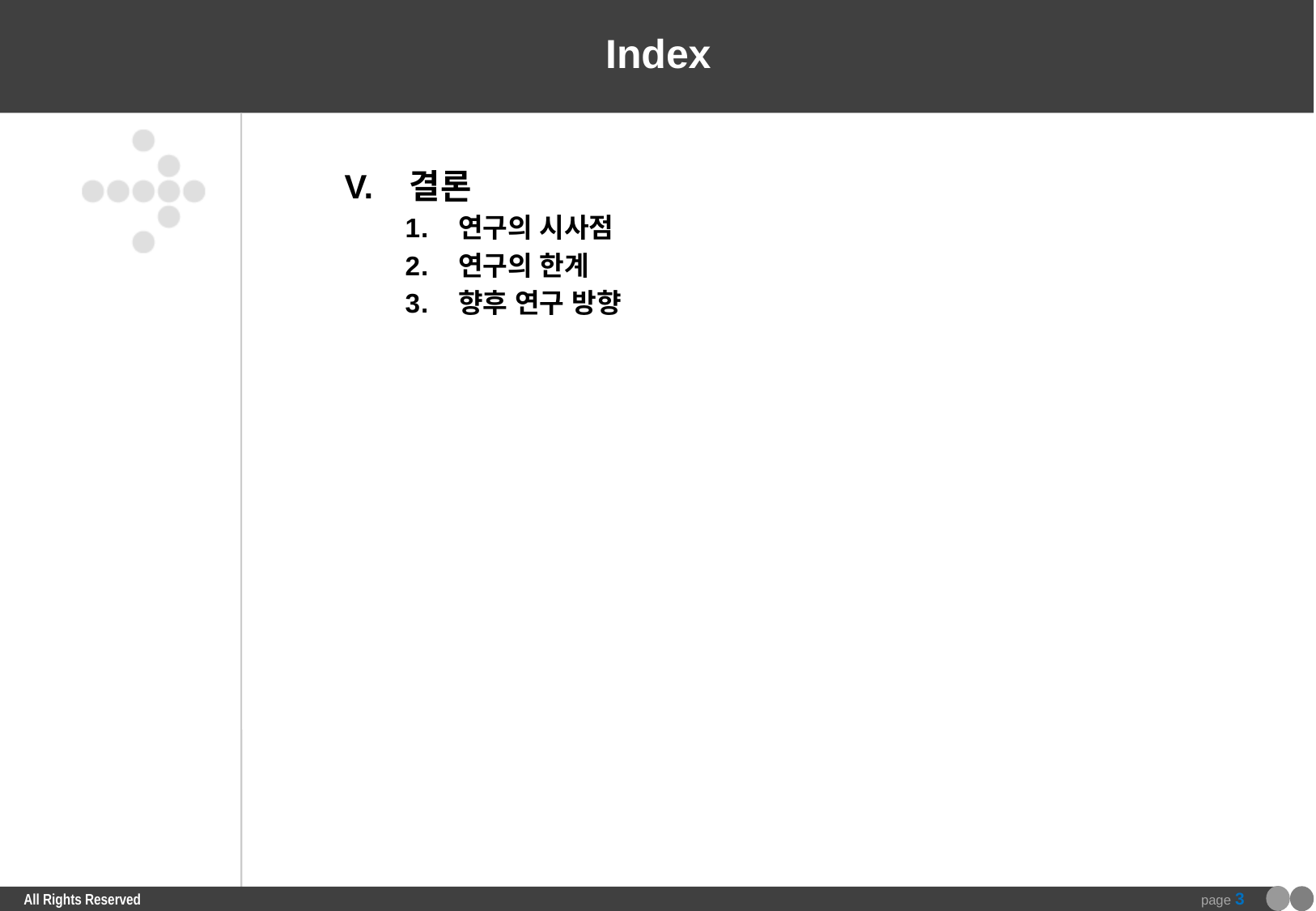

# Index
V.   결론
연구의 시사점
연구의 한계
향후 연구 방향

page 3